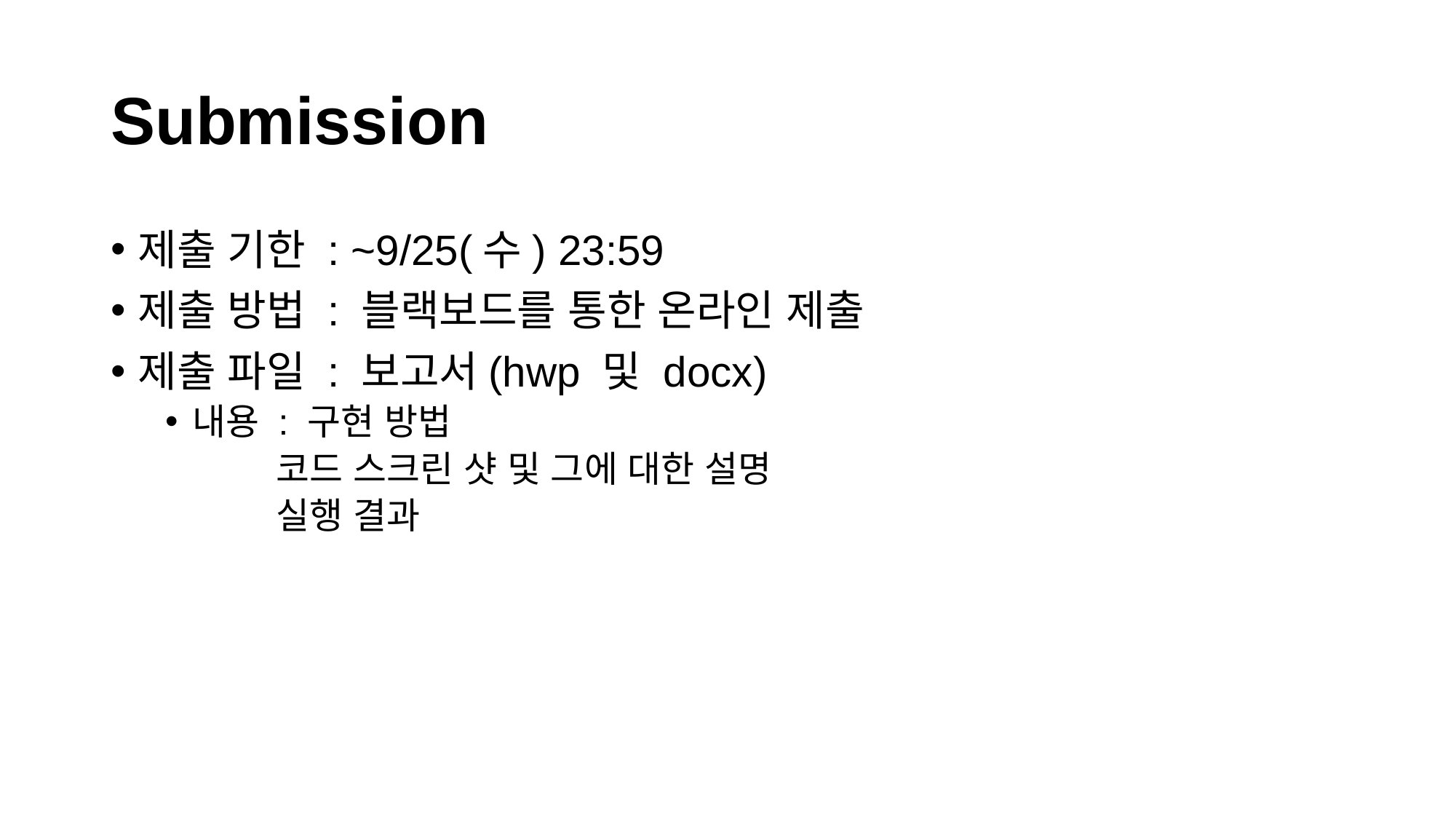

Submission
제출 기한 : ~9/25(수) 23:59
제출 방법 : 블랙보드를 통한 온라인 제출
제출 파일 : 보고서(hwp 및 docx)
내용 : 구현 방법
          코드 스크린 샷 및 그에 대한 설명
          실행 결과